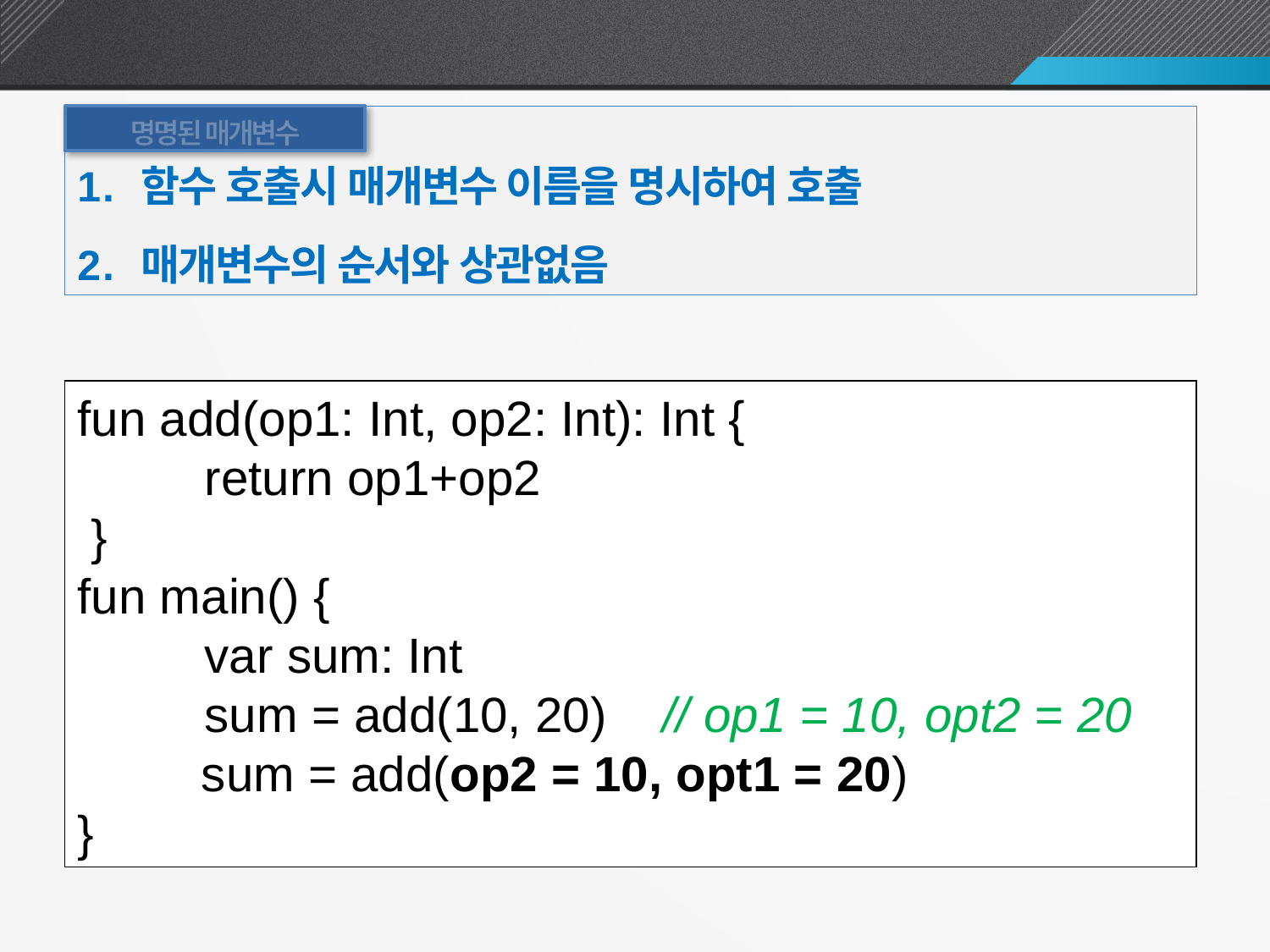

명명된 매개변수
명명된 매개변수

함수 호출시 매개변수 이름을 명시하여 호출
매개변수의 순서와 상관없음
fun add(op1: Int, op2: Int): Int {
	return op1+op2
 }
fun main() {
	var sum: Int
	sum = add(10, 20)    // op1 = 10, opt2 = 20
         sum = add(op2 = 10, opt1 = 20)
}